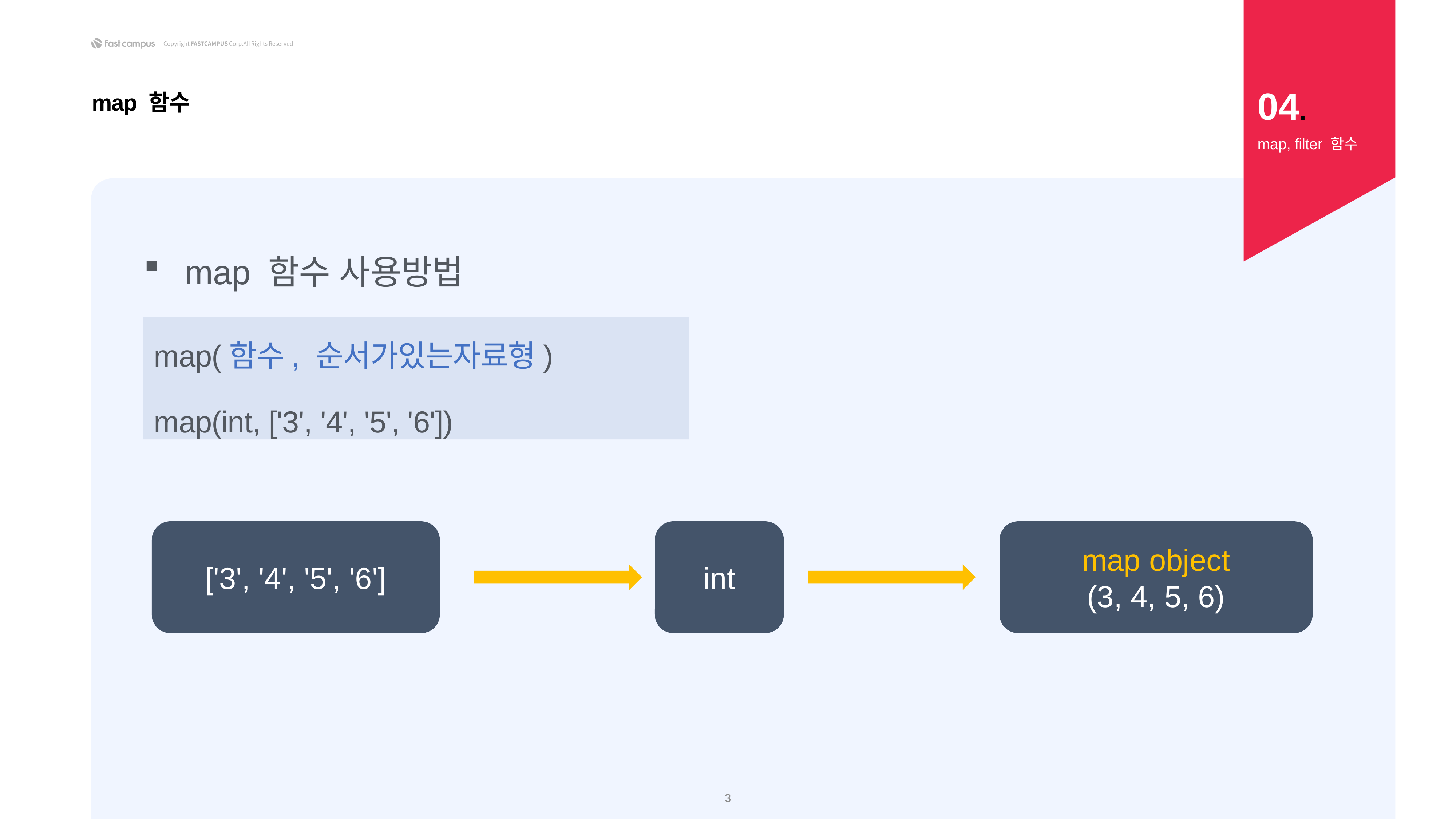

04.
map 함수
map, filter 함수
map 함수 사용방법
map(함수, 순서가있는자료형)
map(int, ['3', '4', '5', '6'])
['3', '4', '5', '6']
int
map object
(3, 4, 5, 6)

3